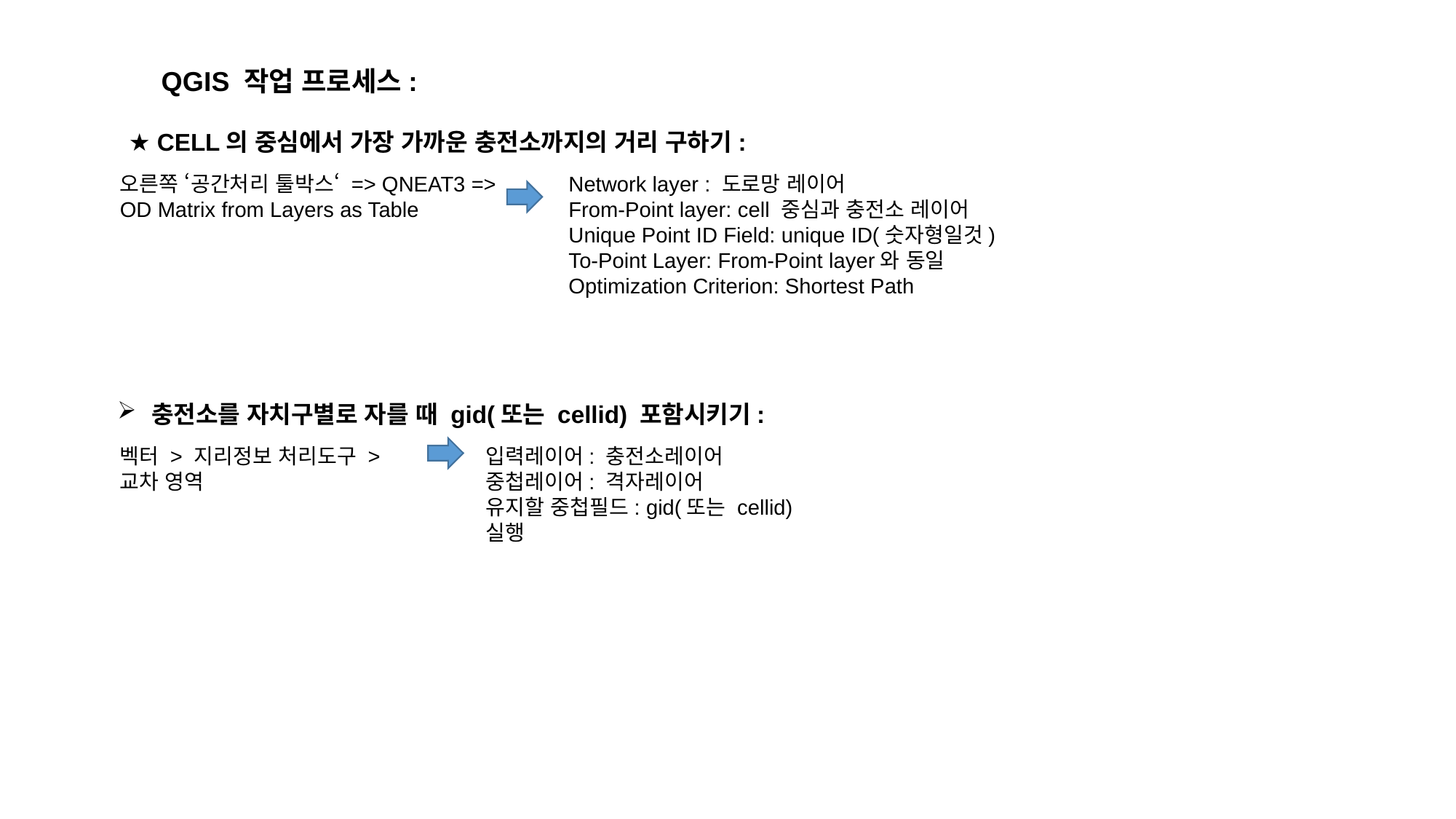

QGIS 작업 프로세스:
★ CELL의 중심에서 가장 가까운 충전소까지의 거리 구하기:
오른쪽 ‘공간처리 툴박스‘ => QNEAT3 => OD Matrix from Layers as Table
Network layer : 도로망 레이어
From-Point layer: cell 중심과 충전소 레이어
Unique Point ID Field: unique ID(숫자형일것)
To-Point Layer: From-Point layer와 동일
Optimization Criterion: Shortest Path

충전소를 자치구별로 자를 때 gid(또는 cellid) 포함시키기:
벡터 > 지리정보 처리도구 > 교차 영역
입력레이어: 충전소레이어
중첩레이어: 격자레이어
유지할 중첩필드: gid(또는 cellid)
실행